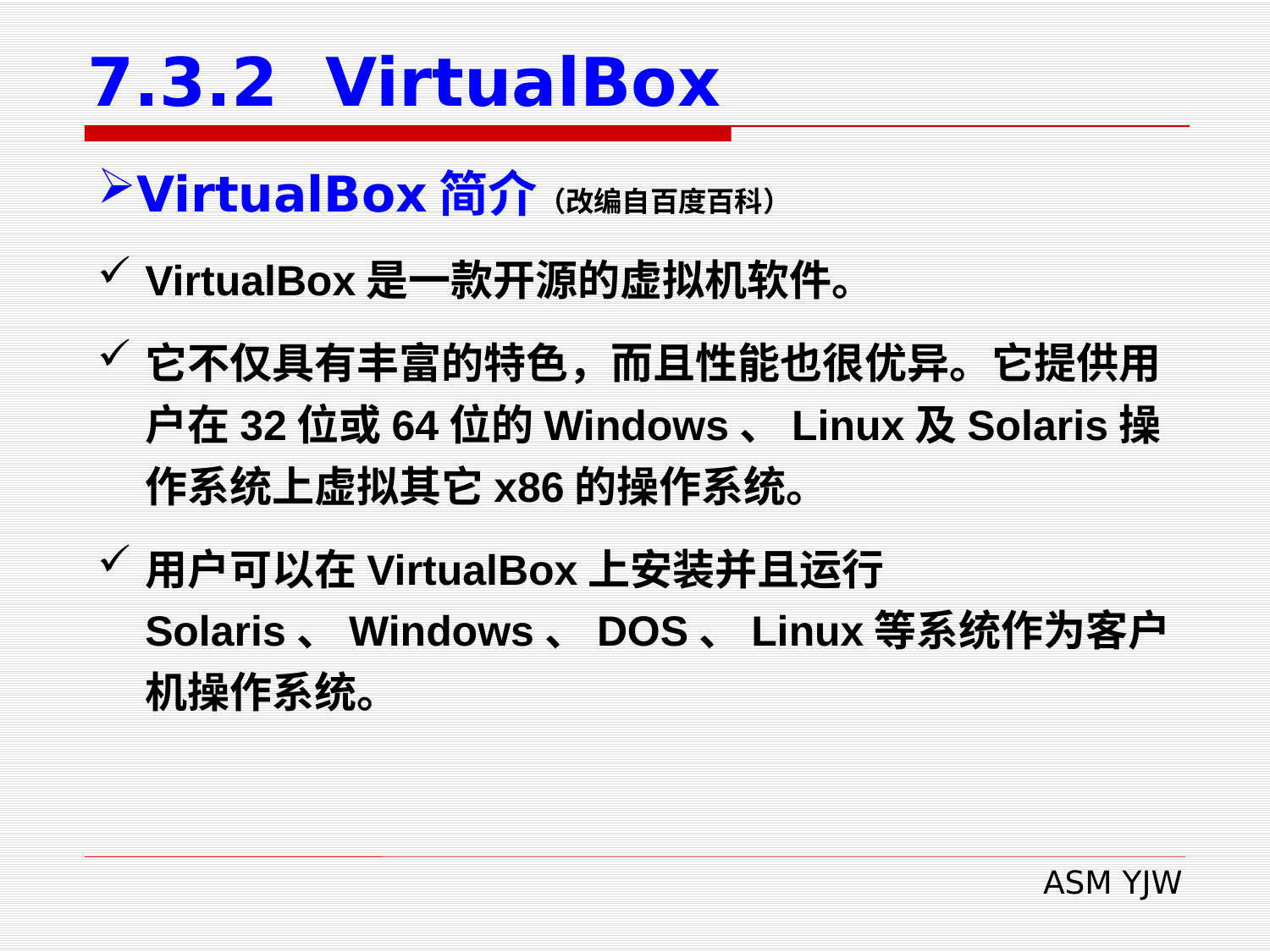

# 7.3.2  VirtualBox
VirtualBox简介（改编自百度百科）

VirtualBox是一款开源的虚拟机软件。
它不仅具有丰富的特色，而且性能也很优异。它提供用户在32位或64位的Windows、Linux及Solaris操作系统上虚拟其它x86的操作系统。
用户可以在VirtualBox上安装并且运行Solaris、Windows、DOS、Linux等系统作为客户机操作系统。